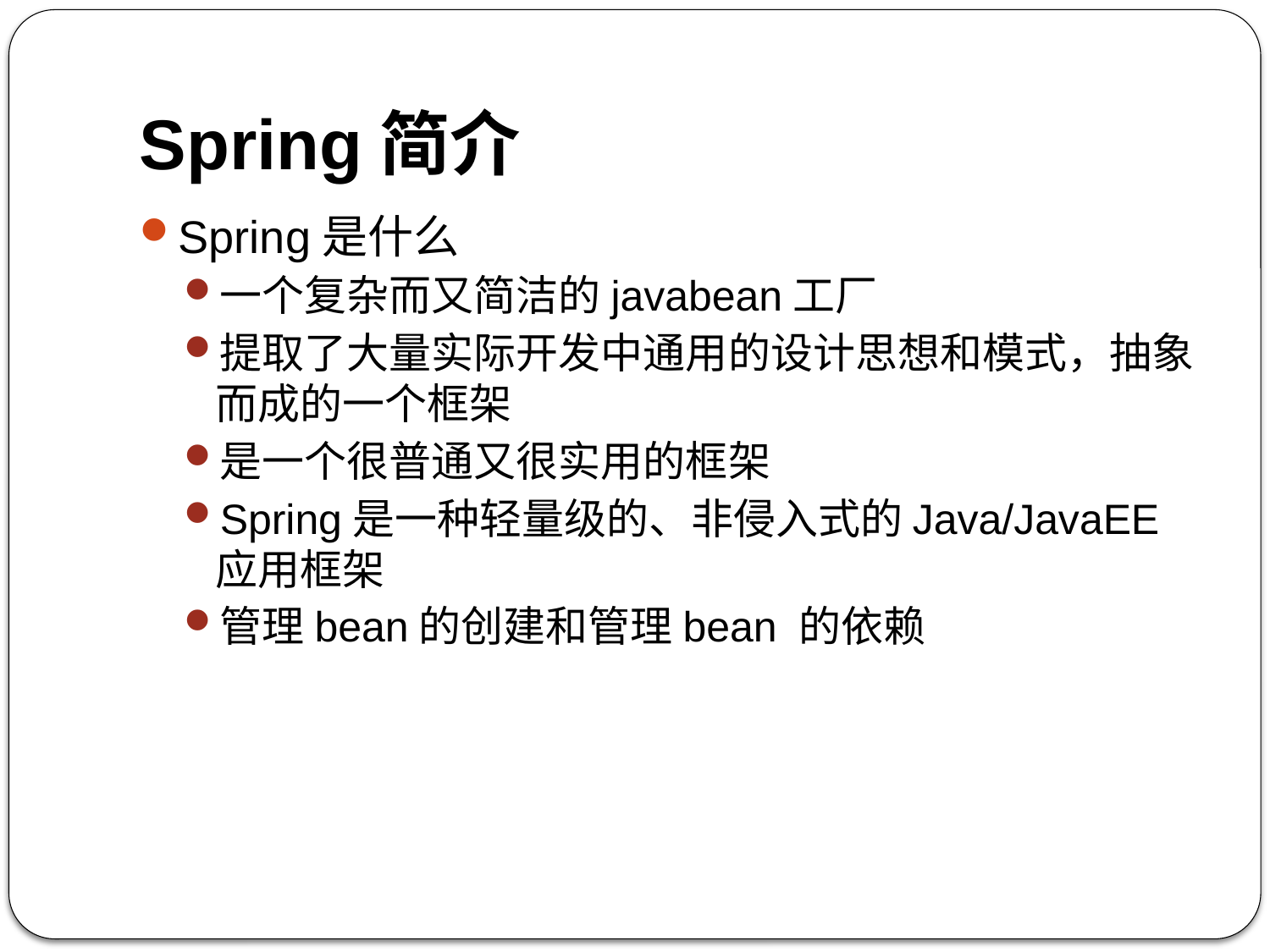

# Spring简介
Spring是什么
一个复杂而又简洁的javabean工厂
提取了大量实际开发中通用的设计思想和模式，抽象而成的一个框架
是一个很普通又很实用的框架
Spring是一种轻量级的、非侵入式的Java/JavaEE应用框架
管理bean的创建和管理bean 的依赖